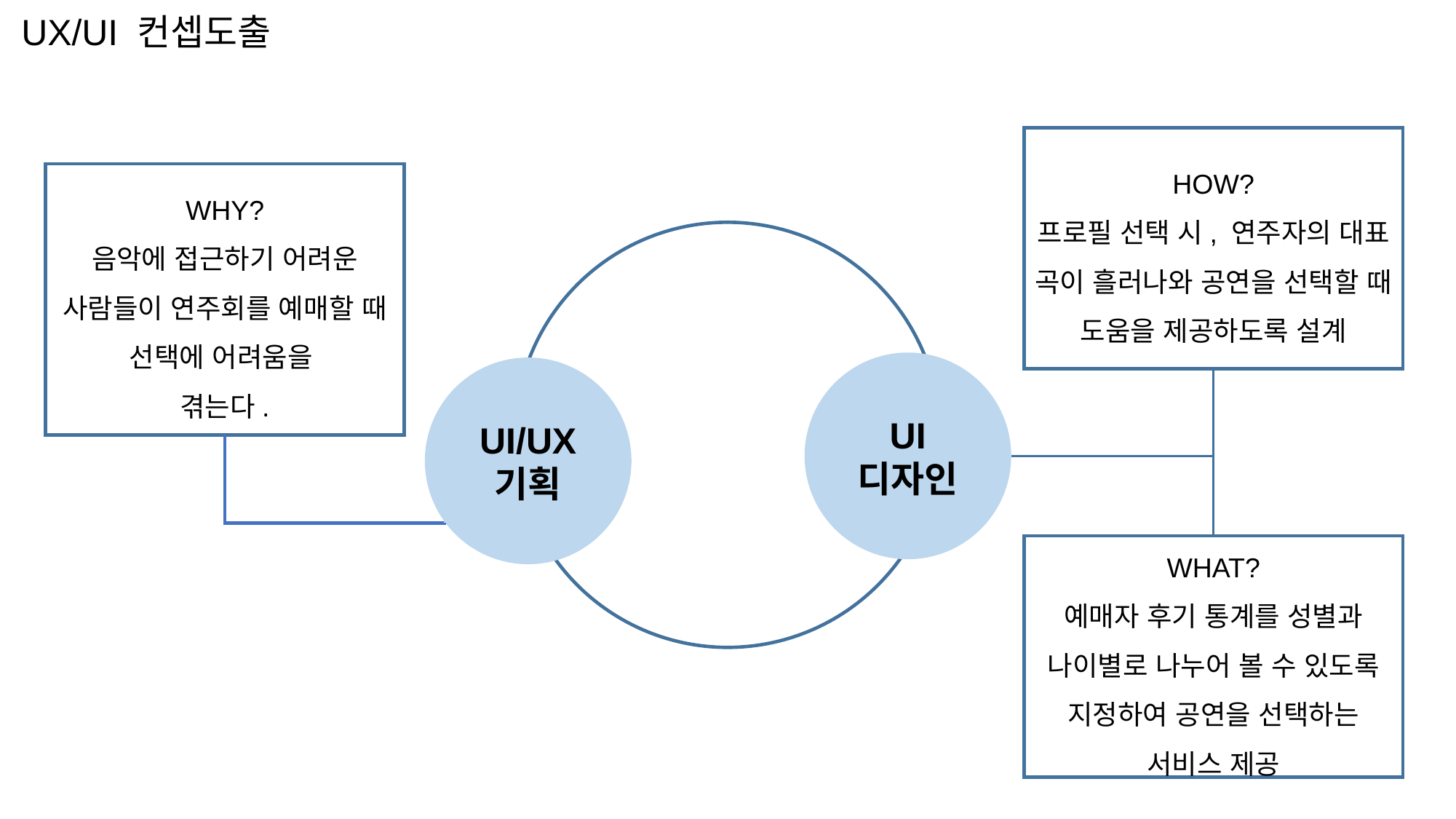

UX/UI 컨셉도출
HOW?
프로필 선택 시, 연주자의 대표 곡이 흘러나와 공연을 선택할 때 도움을 제공하도록 설계
WHY?
음악에 접근하기 어려운 사람들이 연주회를 예매할 때 선택에 어려움을
겪는다.

UI
디자인
UI/UX
기획
WHAT?
예매자 후기 통계를 성별과 나이별로 나누어 볼 수 있도록 지정하여 공연을 선택하는 서비스 제공